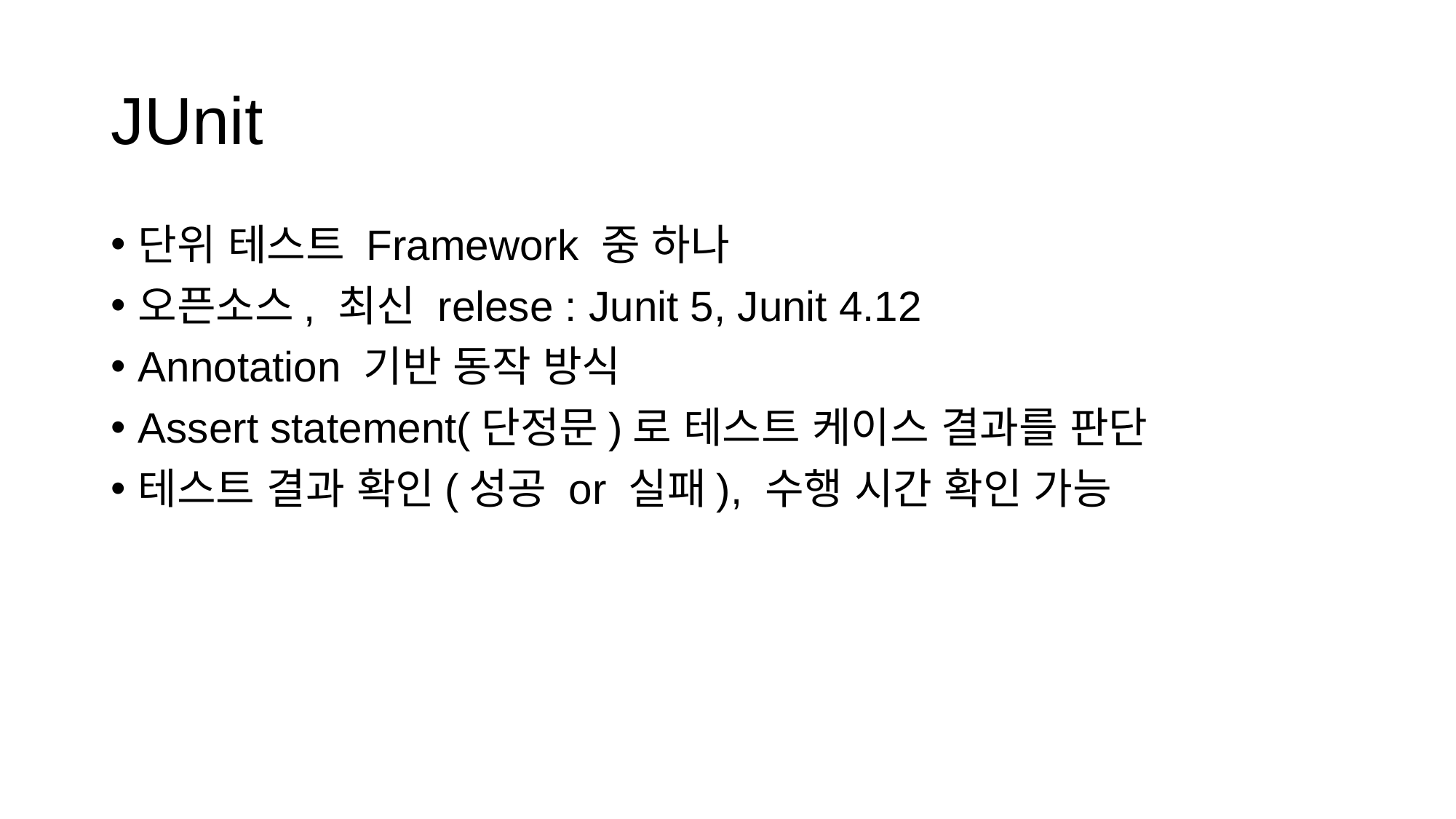

# JUnit
단위 테스트 Framework 중 하나
오픈소스, 최신 relese : Junit 5, Junit 4.12
Annotation 기반 동작 방식
Assert statement(단정문)로 테스트 케이스 결과를 판단
테스트 결과 확인(성공 or 실패), 수행 시간 확인 가능